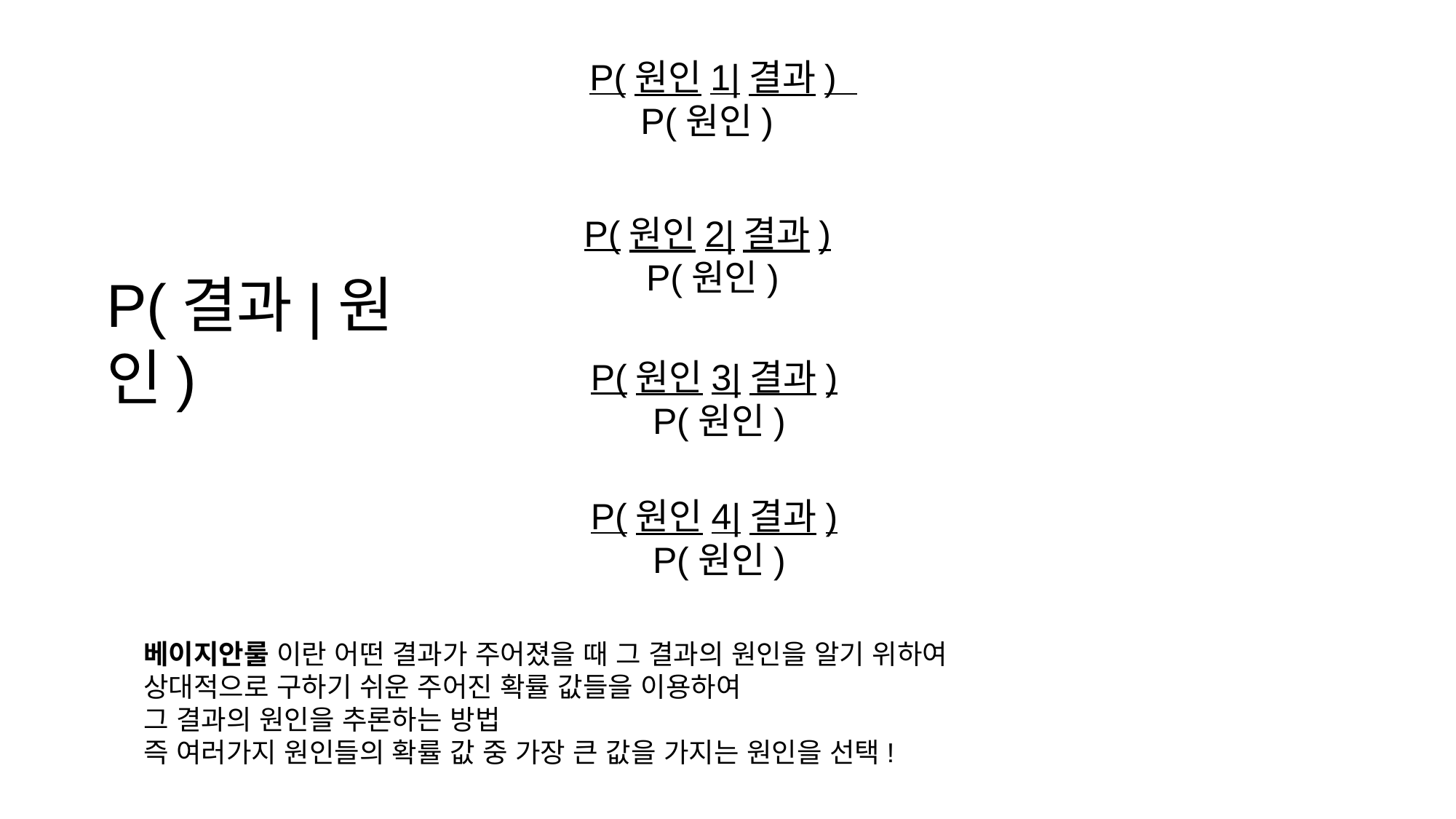

P(원인1|결과)
     P(원인)

P(원인2|결과)
 P(원인)

P(결과|원인)
P(원인3|결과)
 P(원인)

P(원인4|결과)
 P(원인)

베이지안룰 이란 어떤 결과가 주어졌을 때 그 결과의 원인을 알기 위하여
상대적으로 구하기 쉬운 주어진 확률 값들을 이용하여
그 결과의 원인을 추론하는 방법
즉 여러가지 원인들의 확률 값 중 가장 큰 값을 가지는 원인을 선택!